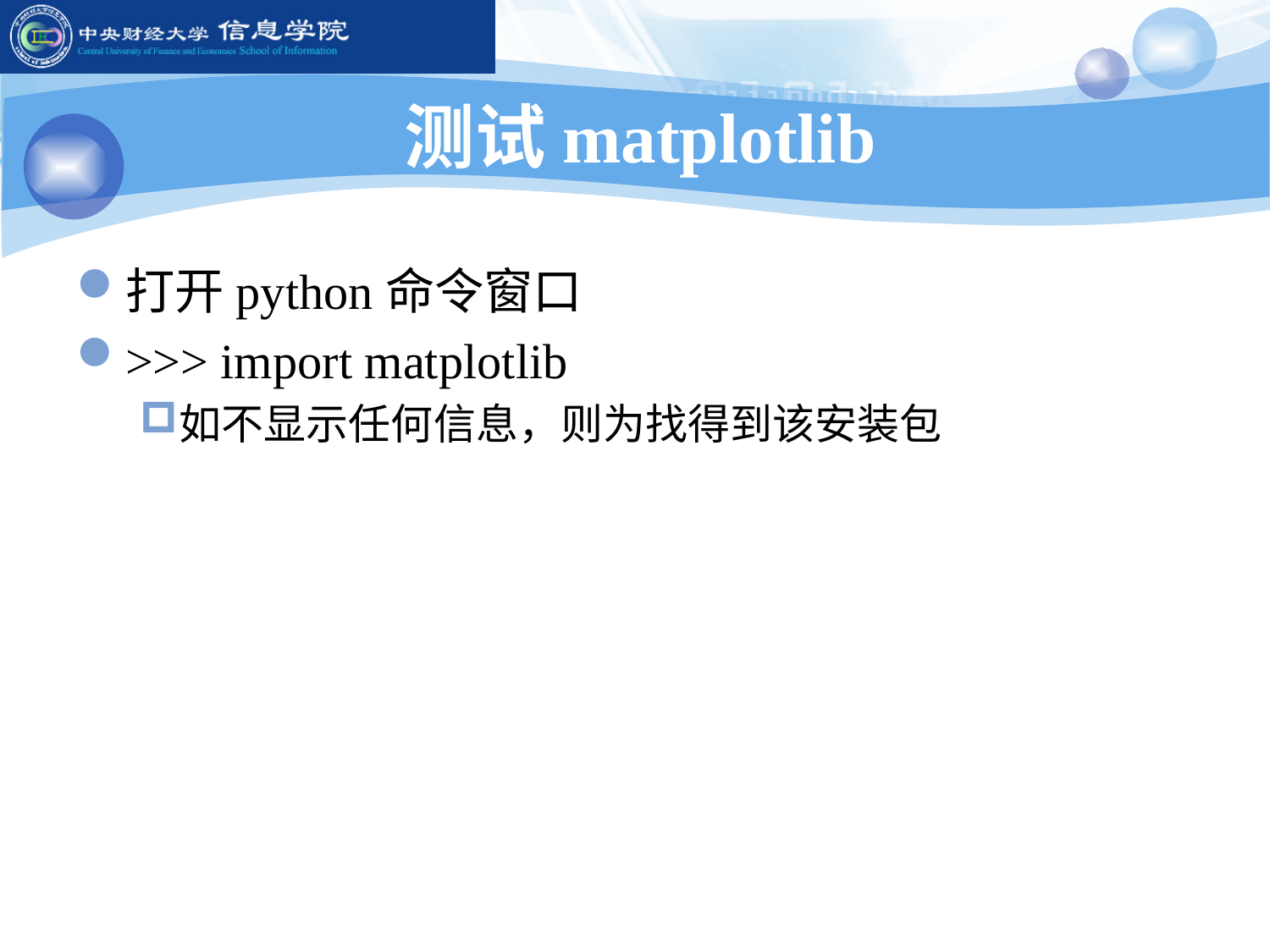

# 测试matplotlib
打开python命令窗口
>>> import matplotlib
如不显示任何信息，则为找得到该安装包